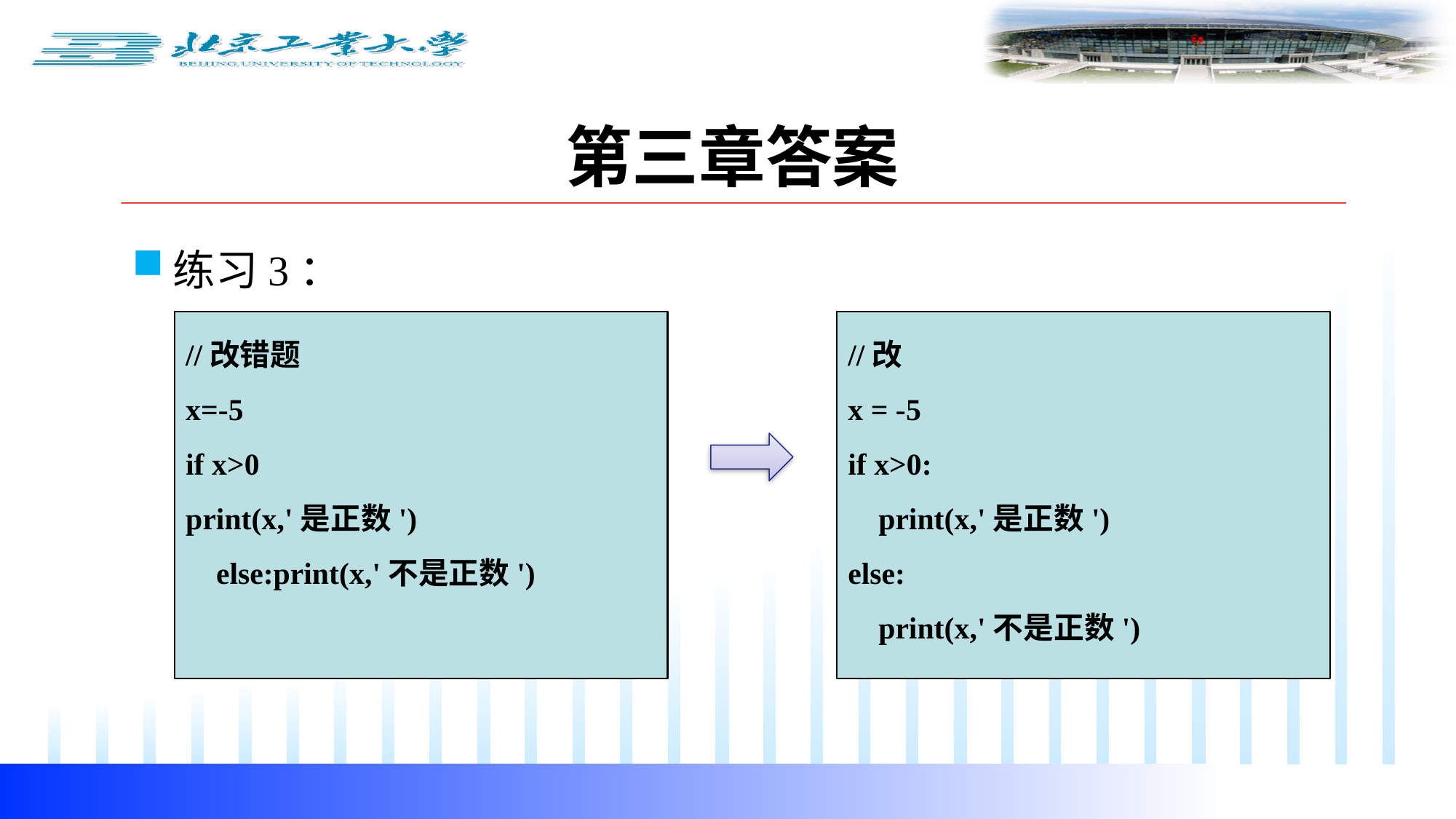

第三章答案
练习3：
//改错题
x=-5
if x>0
print(x,'是正数')
    else:print(x,'不是正数')
//改
x = -5
if x>0:
    print(x,'是正数')
else:
    print(x,'不是正数')